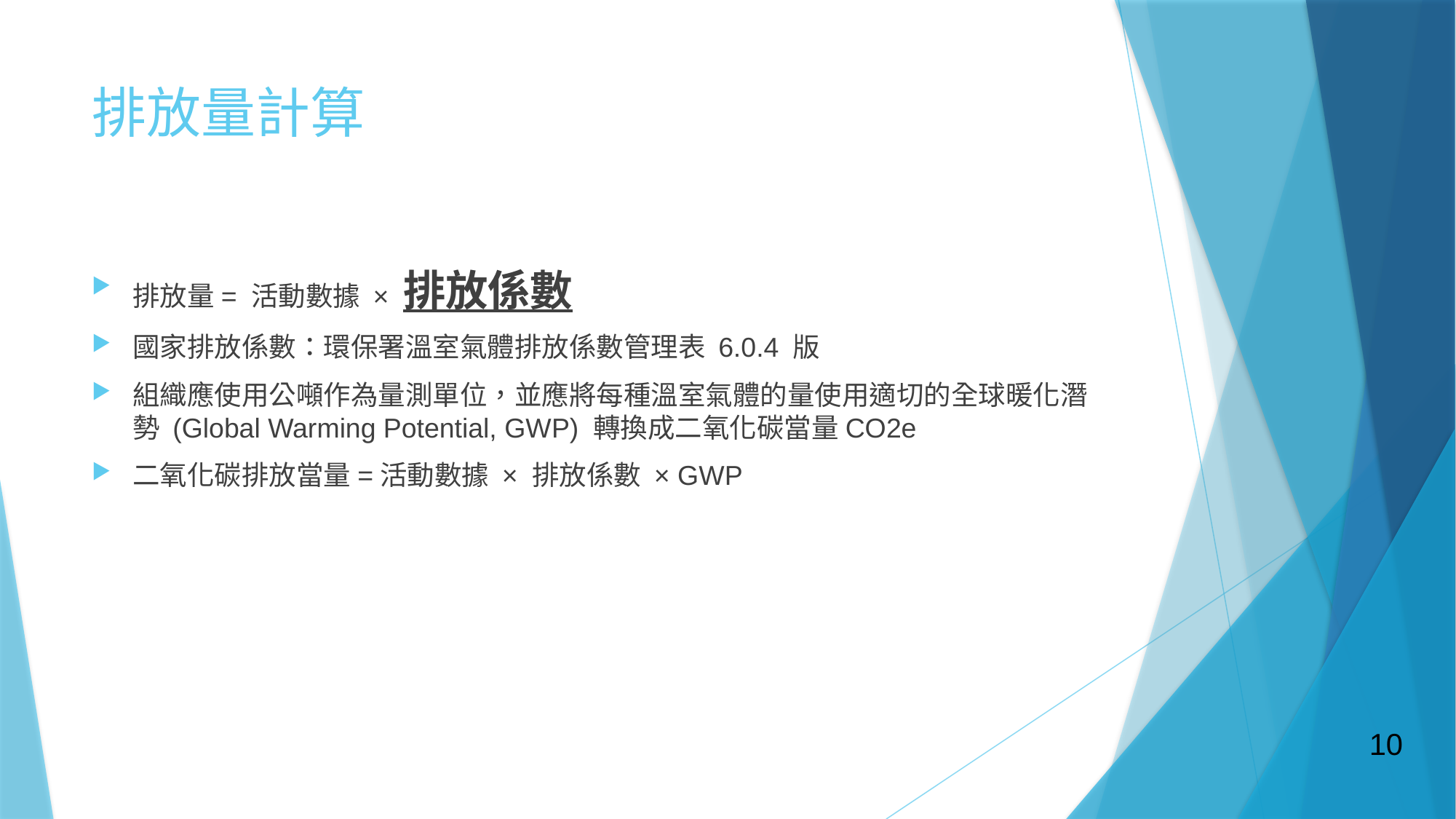

# 排放量計算
排放量= 活動數據 × 排放係數
國家排放係數：環保署溫室氣體排放係數管理表 6.0.4 版
組織應使用公噸作為量測單位，並應將每種溫室氣體的量使用適切的全球暖化潛勢 (Global Warming Potential, GWP) 轉換成二氧化碳當量CO2e
二氧化碳排放當量=活動數據 × 排放係數 × GWP

10